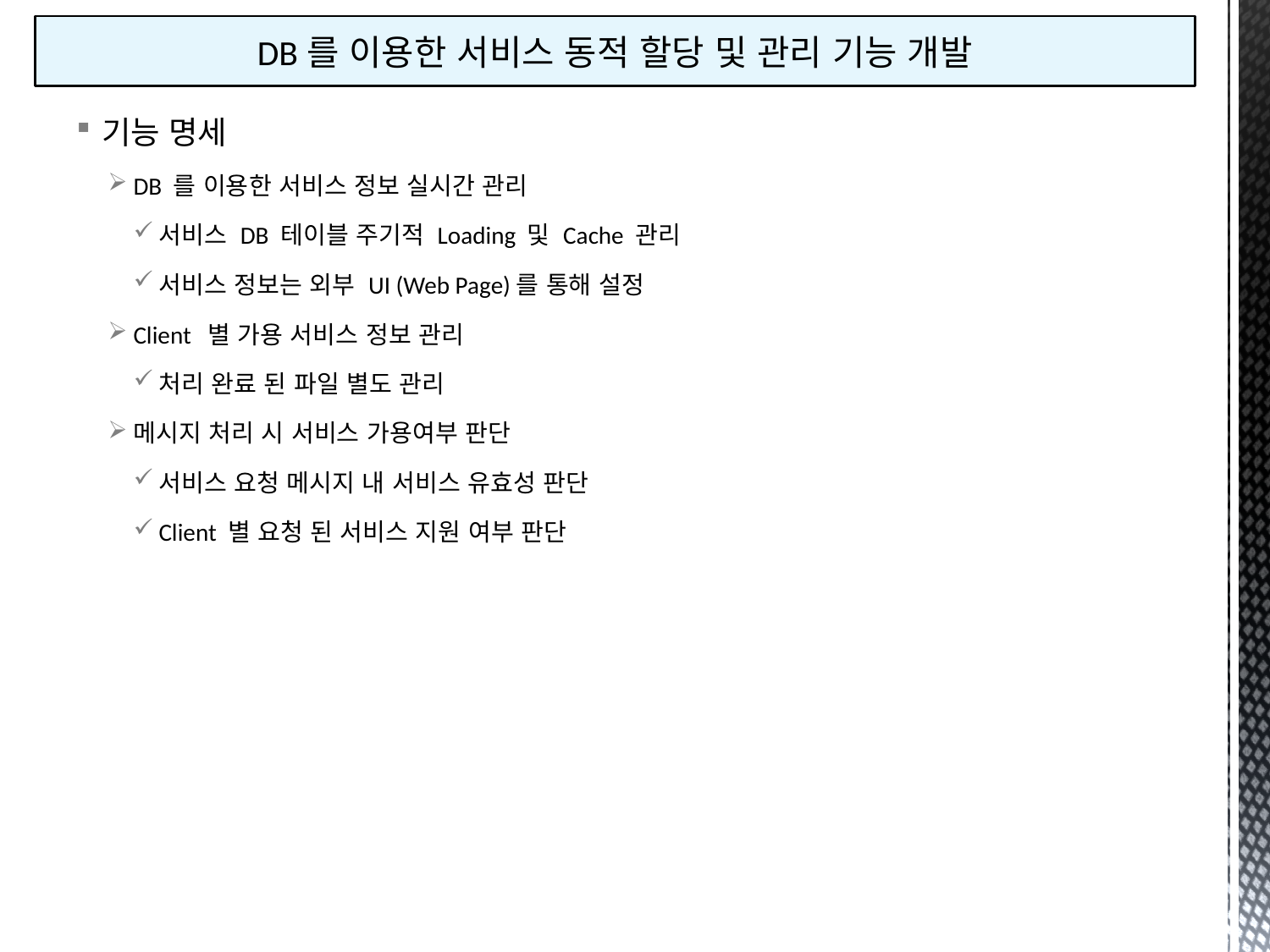

# DB를 이용한 서비스 동적 할당 및 관리 기능 개발
기능 명세
DB 를 이용한 서비스 정보 실시간 관리
서비스 DB 테이블 주기적 Loading 및 Cache 관리
서비스 정보는 외부 UI (Web Page)를 통해 설정
Client  별 가용 서비스 정보 관리
처리 완료 된 파일 별도 관리
메시지 처리 시 서비스 가용여부 판단
서비스 요청 메시지 내 서비스 유효성 판단
Client 별 요청 된 서비스 지원 여부 판단